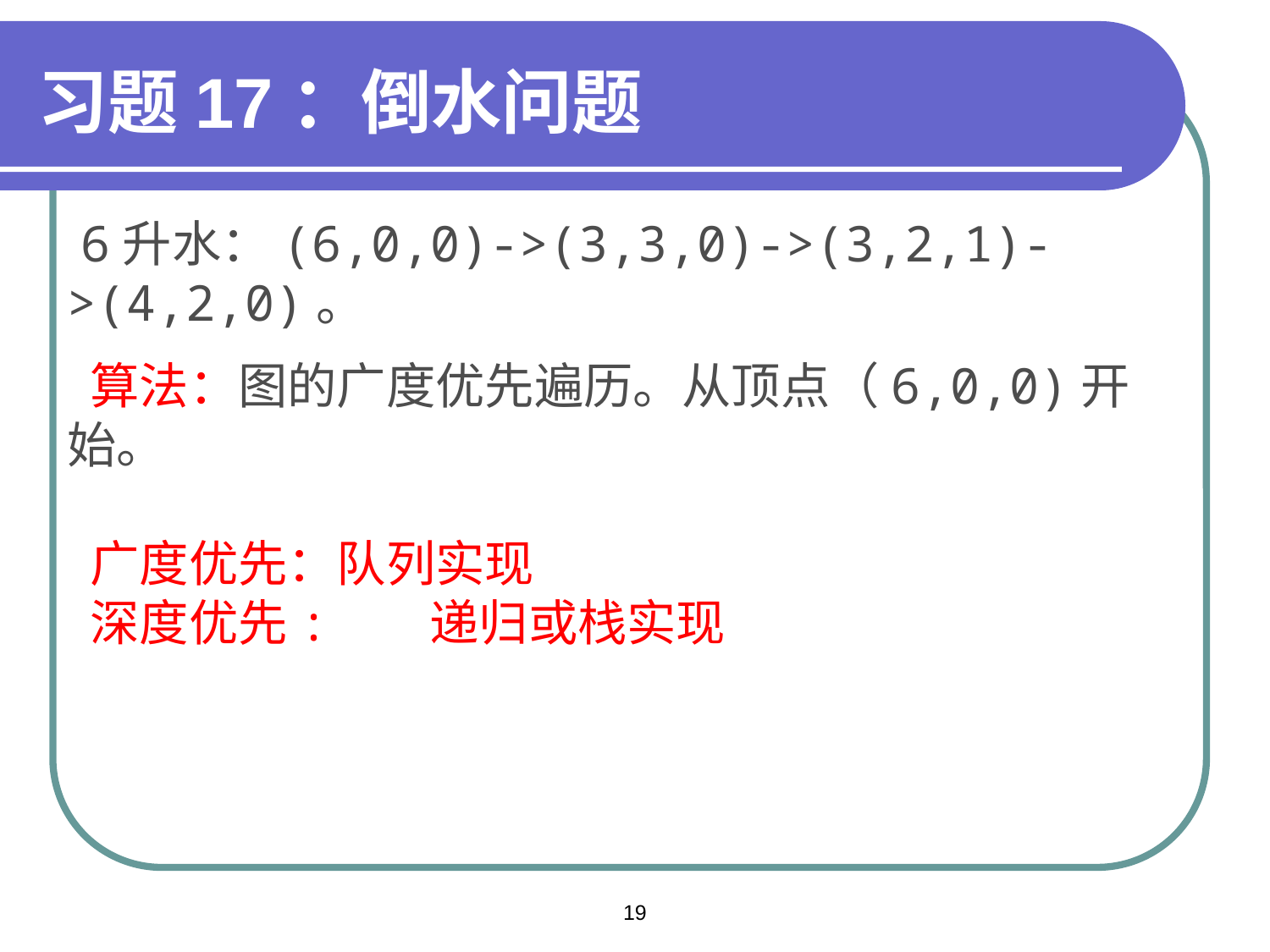

习题17：倒水问题
 6升水：(6,0,0)->(3,3,0)->(3,2,1)->(4,2,0)。
 算法：图的广度优先遍历。从顶点（6,0,0)开始。

 广度优先：队列实现
 深度优先:   递归或栈实现
19